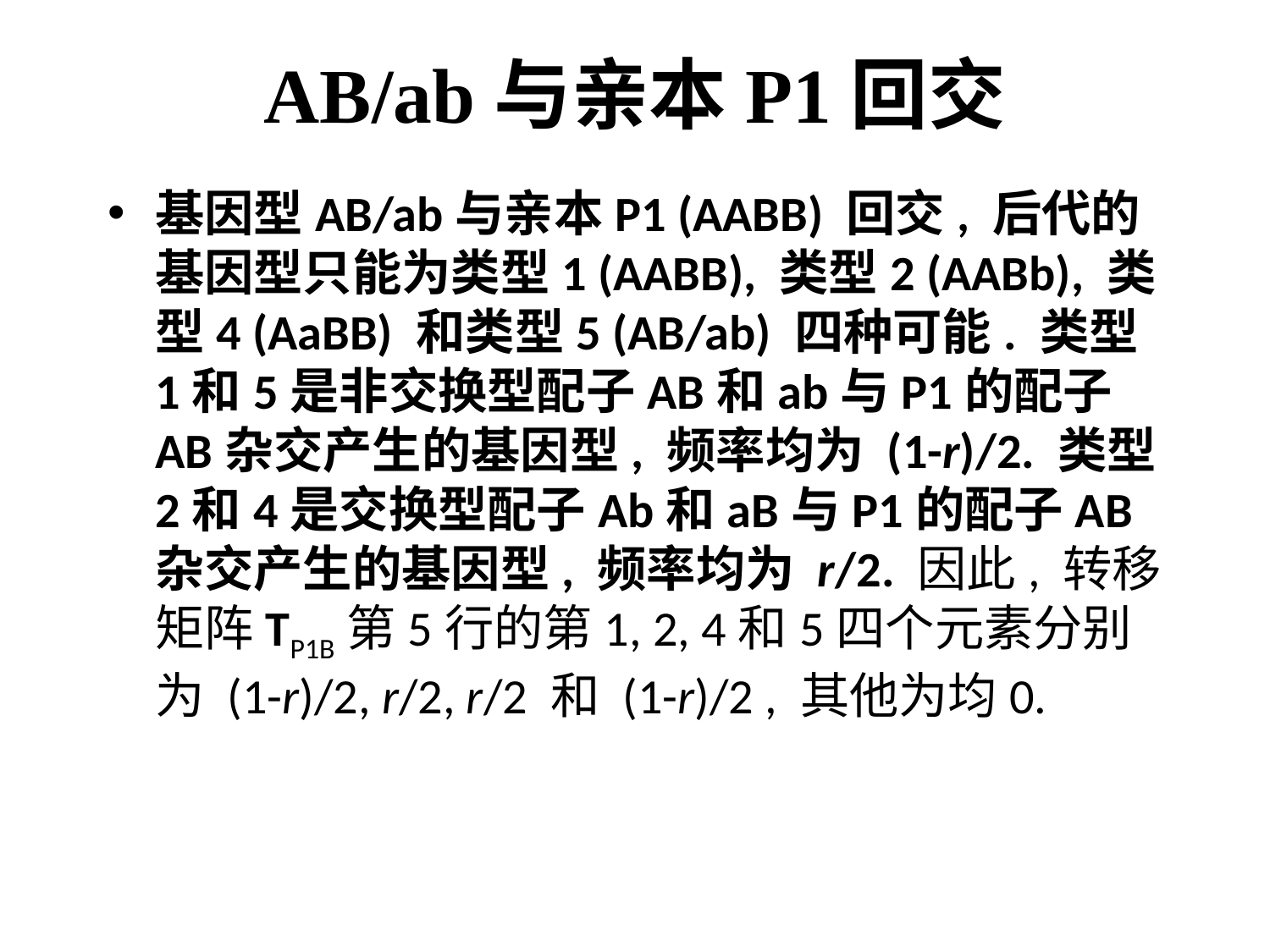

# AB/ab与亲本P1回交
基因型AB/ab与亲本P1 (AABB) 回交, 后代的基因型只能为类型1 (AABB), 类型2 (AABb), 类型4 (AaBB) 和类型5 (AB/ab) 四种可能. 类型1和5是非交换型配子AB和ab与P1的配子AB杂交产生的基因型, 频率均为 (1-r)/2. 类型2和4是交换型配子Ab和aB与P1的配子AB杂交产生的基因型, 频率均为 r/2. 因此, 转移矩阵TP1B第5行的第1, 2, 4和5四个元素分别为 (1-r)/2, r/2, r/2 和 (1-r)/2 , 其他为均0.